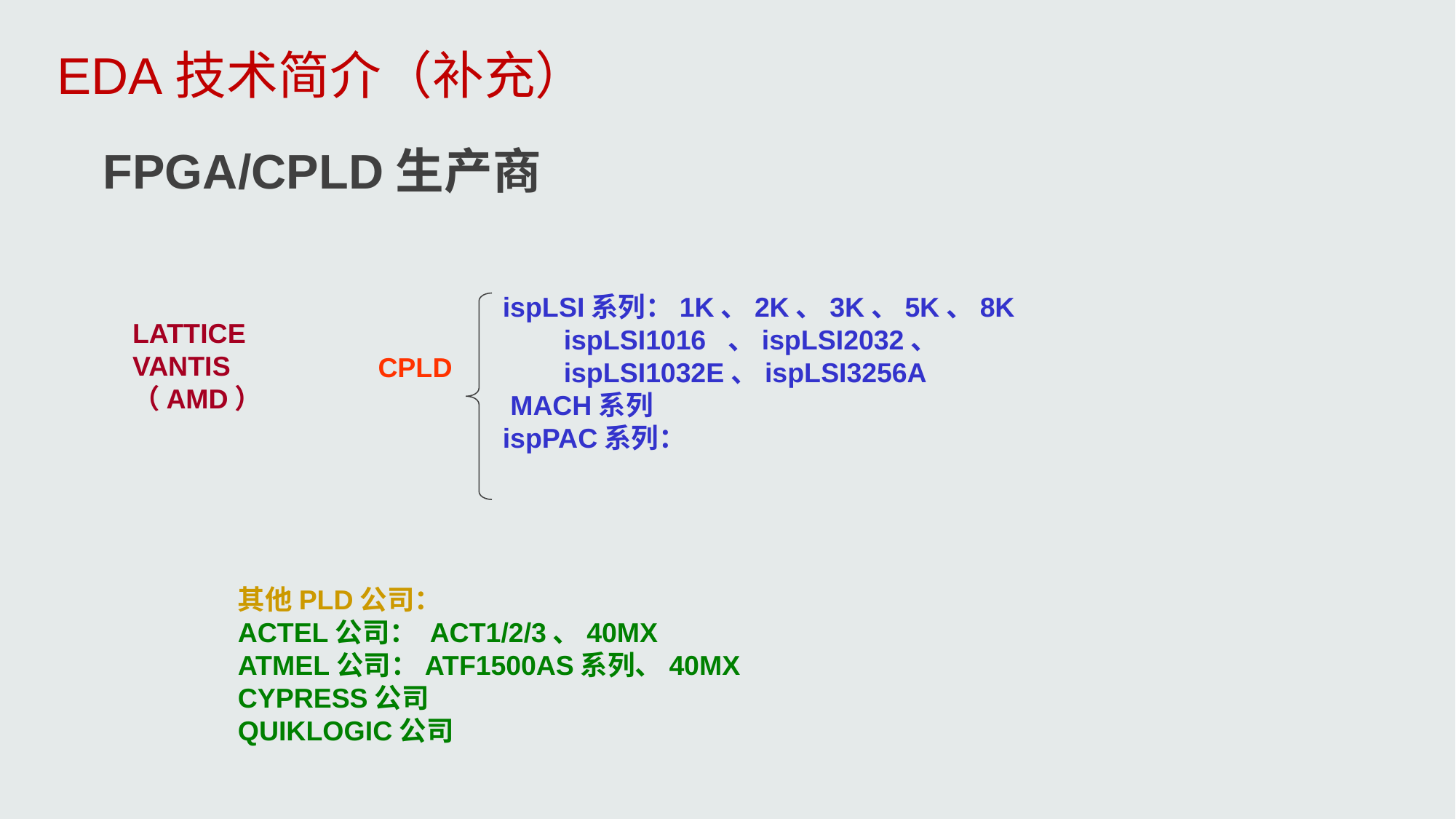

EDA技术简介（补充）
FPGA/CPLD生产商
ispLSI系列：1K、2K、3K、5K、8K
        ispLSI1016  、ispLSI2032、
        ispLSI1032E、ispLSI3256A
 MACH系列
ispPAC系列：

LATTICE
VANTIS
（AMD）
CPLD
其他PLD公司：
ACTEL公司： ACT1/2/3、40MX
ATMEL公司：ATF1500AS系列、40MX
CYPRESS公司
QUIKLOGIC公司